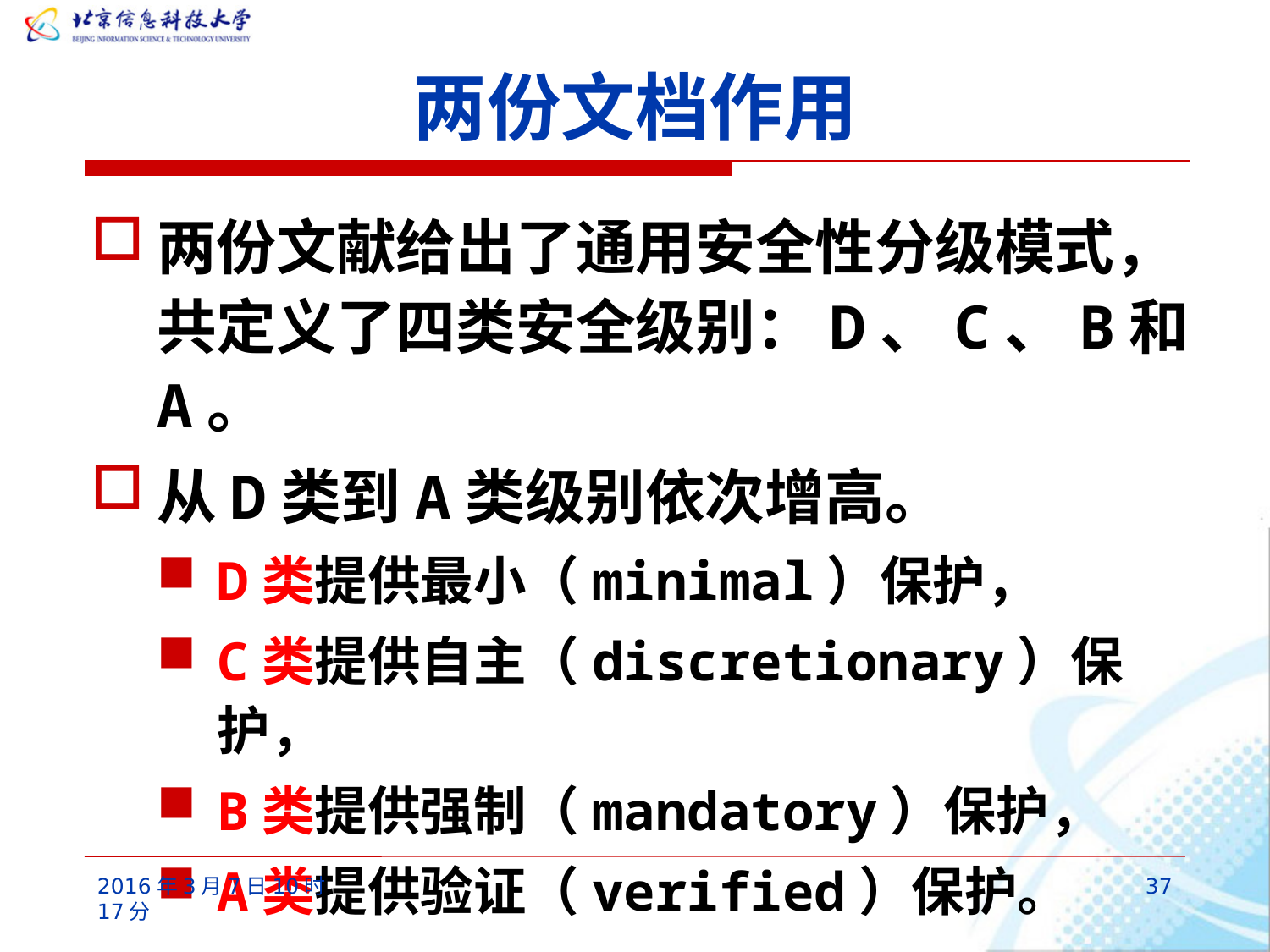

# 两份文档作用
两份文献给出了通用安全性分级模式，共定义了四类安全级别：D、C、B和A。
从D类到A类级别依次增高。
D类提供最小（minimal）保护，
C类提供自主（discretionary）保护，
B类提供强制（mandatory）保护，
A类提供验证（verified）保护。
2016年3月7日10时17分
37